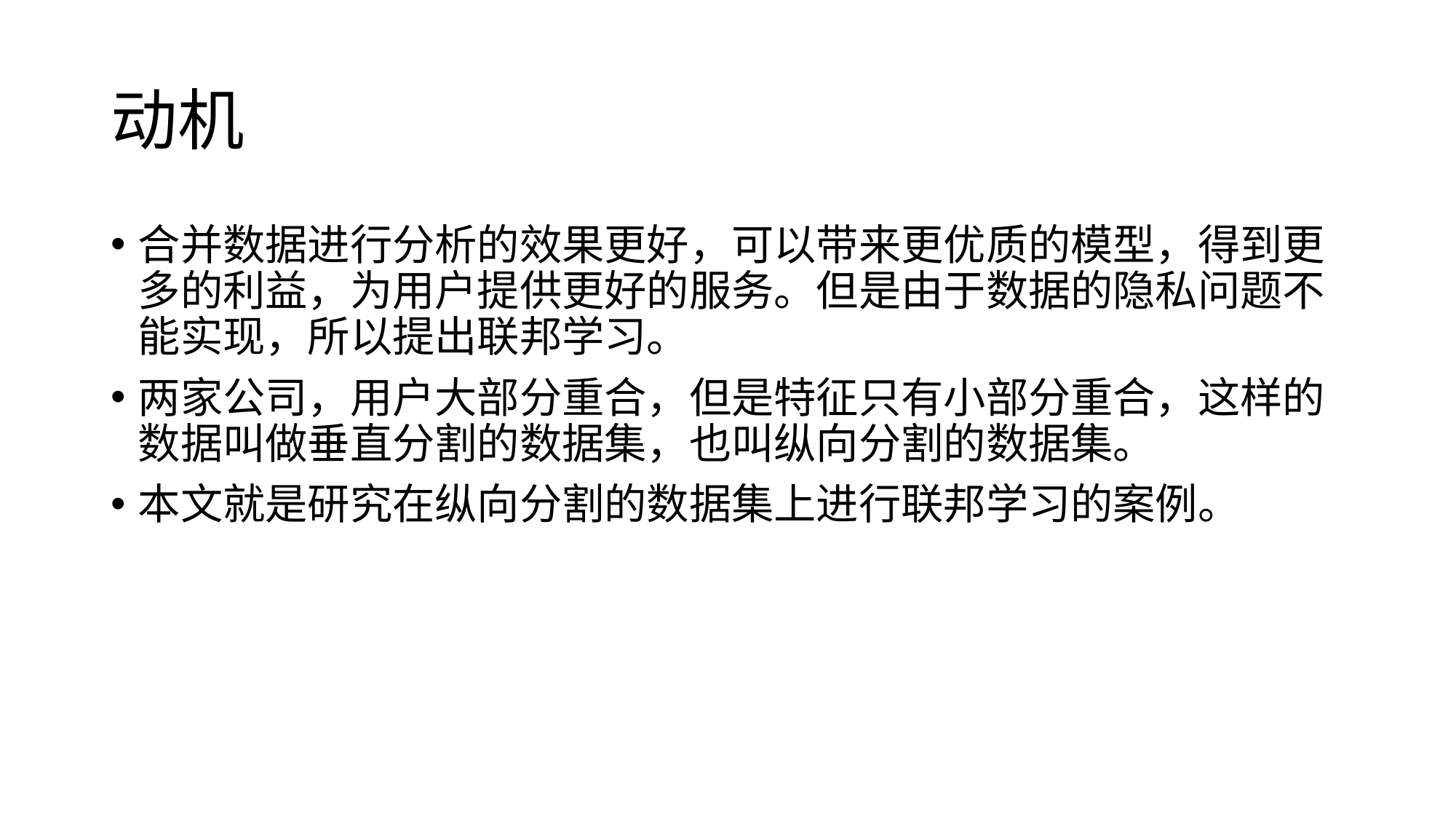

# 动机
合并数据进行分析的效果更好，可以带来更优质的模型，得到更多的利益，为用户提供更好的服务。但是由于数据的隐私问题不能实现，所以提出联邦学习。
两家公司，用户大部分重合，但是特征只有小部分重合，这样的数据叫做垂直分割的数据集，也叫纵向分割的数据集。
本文就是研究在纵向分割的数据集上进行联邦学习的案例。